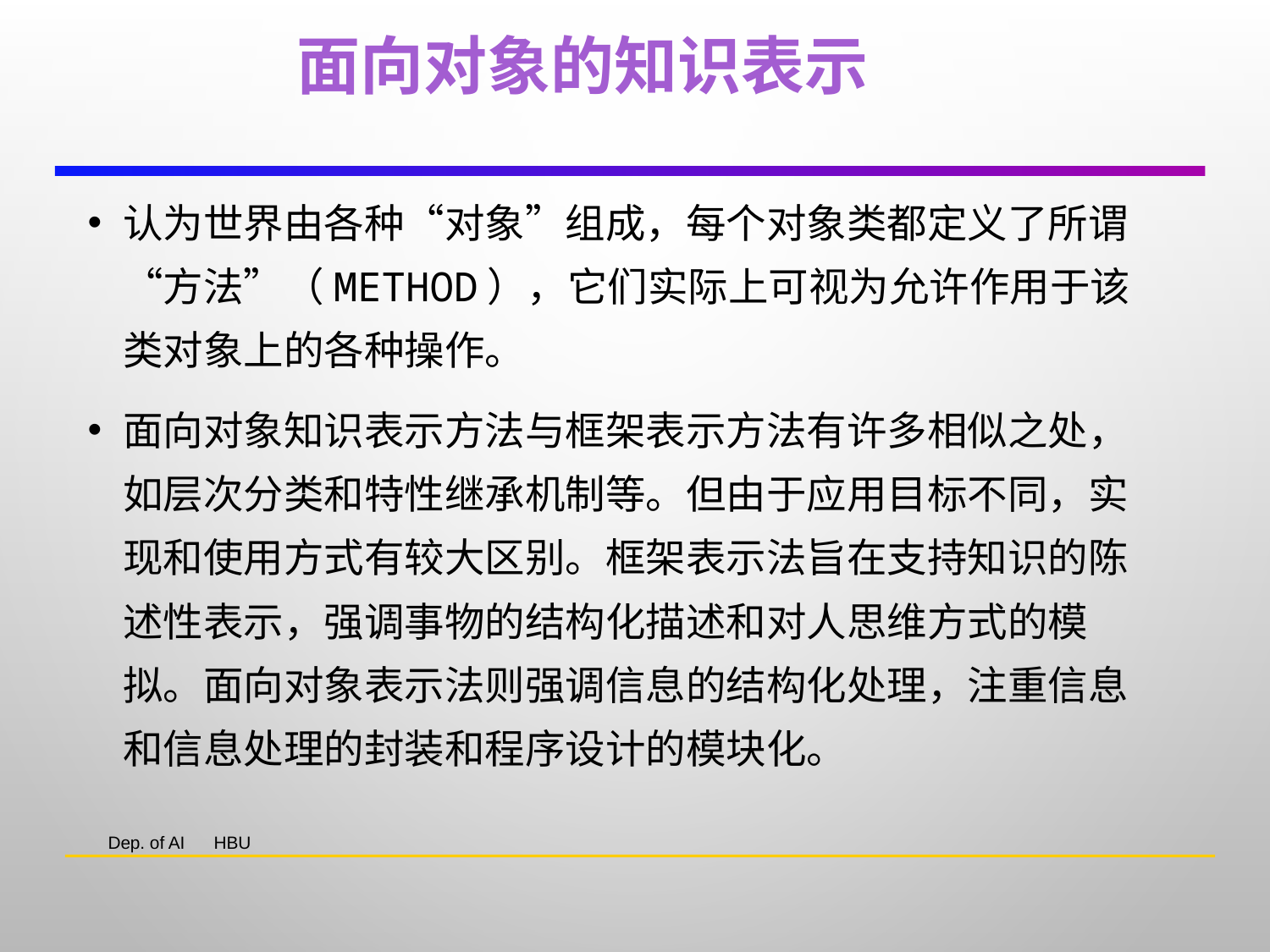

# 面向对象的知识表示
认为世界由各种“对象”组成，每个对象类都定义了所谓“方法”（method），它们实际上可视为允许作用于该类对象上的各种操作。
面向对象知识表示方法与框架表示方法有许多相似之处，如层次分类和特性继承机制等。但由于应用目标不同，实现和使用方式有较大区别。框架表示法旨在支持知识的陈述性表示，强调事物的结构化描述和对人思维方式的模拟。面向对象表示法则强调信息的结构化处理，注重信息和信息处理的封装和程序设计的模块化。

Dep. of AI      HBU

67